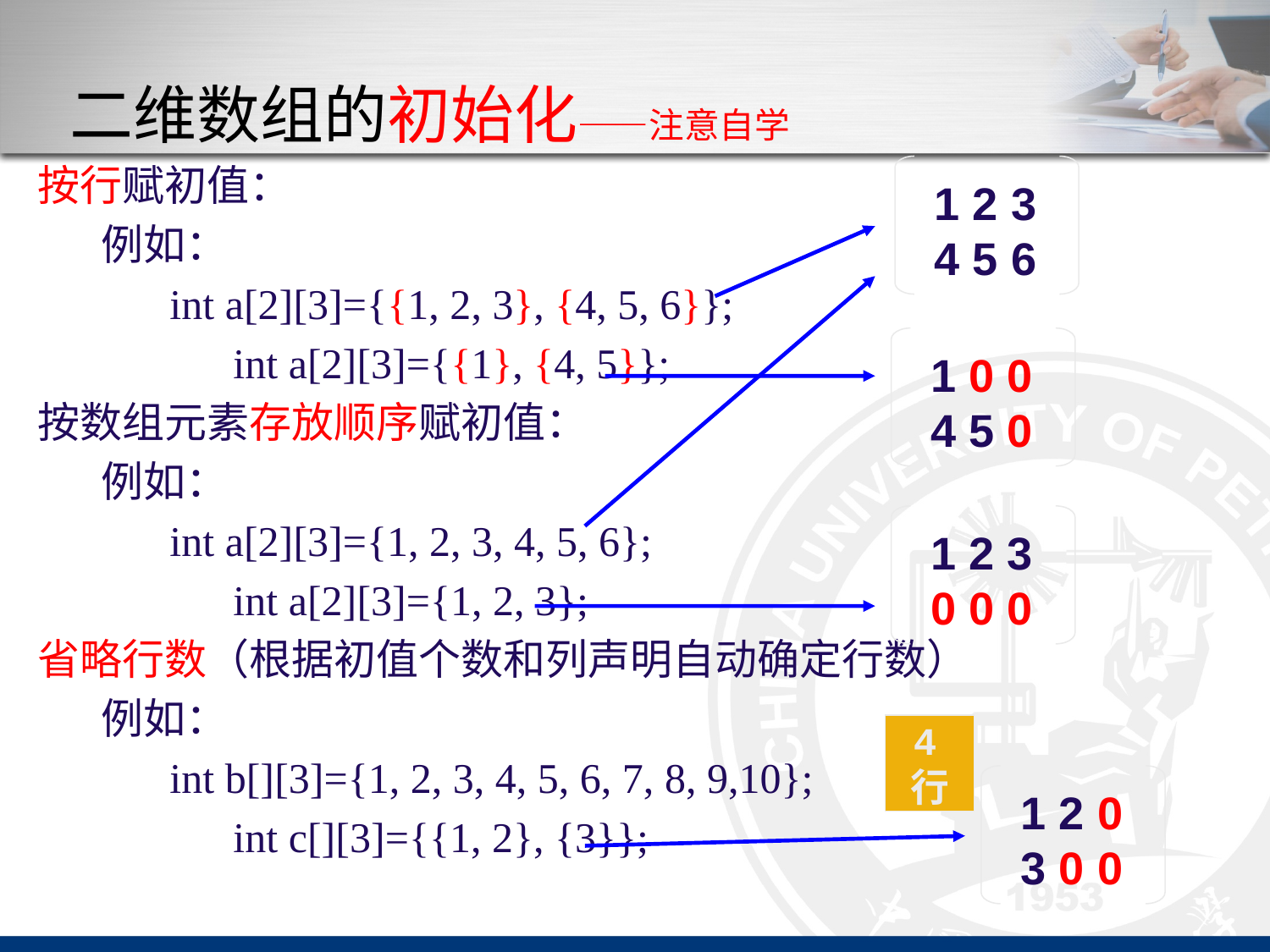

# 二维数组的初始化——注意自学
按行赋初值：
例如：
	int a[2][3]={{1, 2, 3}, {4, 5, 6}};
		int a[2][3]={{1}, {4, 5}};
按数组元素存放顺序赋初值：
例如：
	int a[2][3]={1, 2, 3, 4, 5, 6};
		int a[2][3]={1, 2, 3};
省略行数（根据初值个数和列声明自动确定行数）
例如：
	int b[][3]={1, 2, 3, 4, 5, 6, 7, 8, 9,10};
		int c[][3]={{1, 2}, {3}};

1 2 3
4 5 6

1 0 0
4 5 0

1 2 3
0 0 0

4行

1 2 0
3 0 0